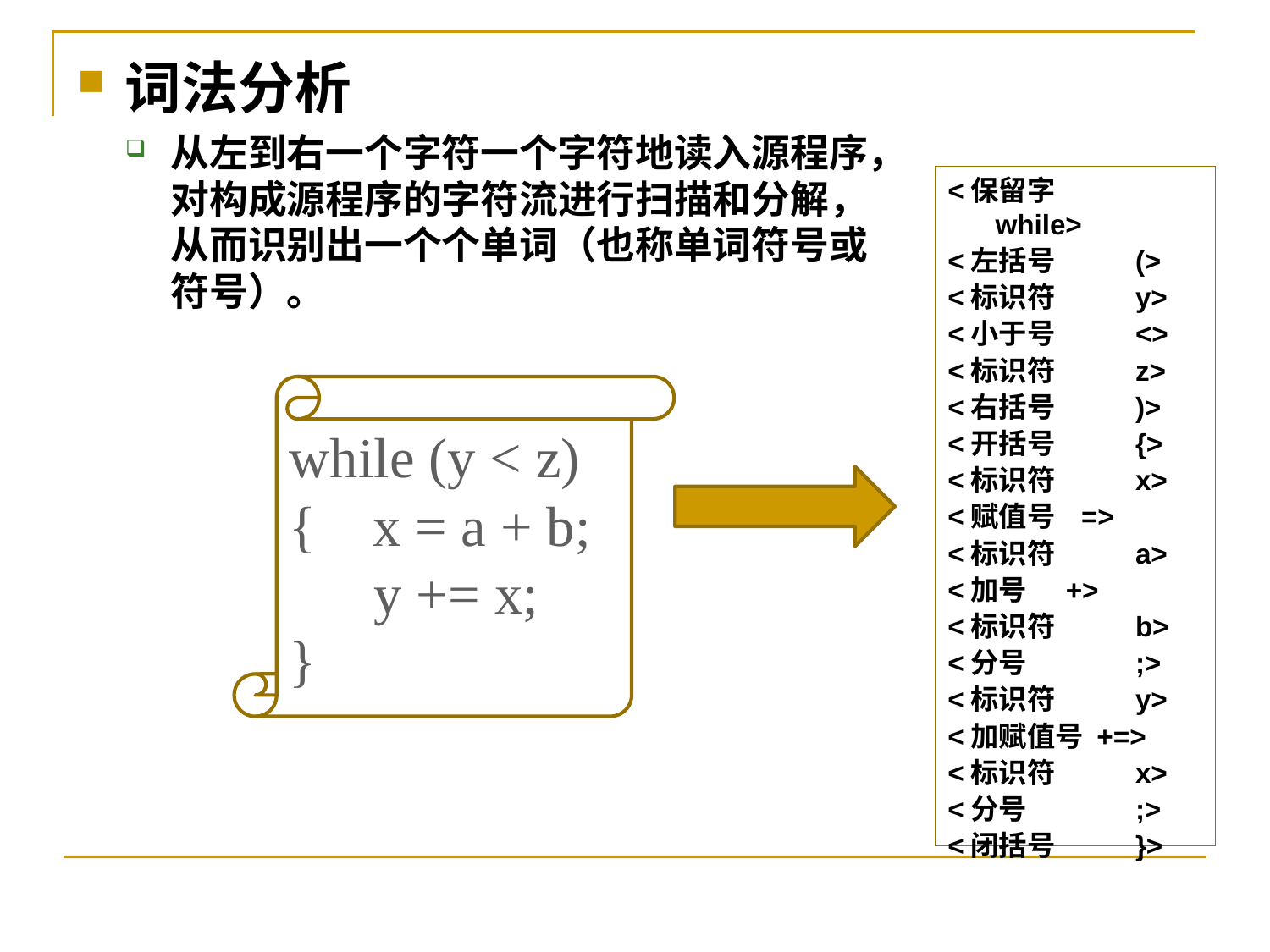

词法分析
从左到右一个字符一个字符地读入源程序，对构成源程序的字符流进行扫描和分解，从而识别出一个个单词（也称单词符号或符号）。
<保留字	 while>
<左括号	 (>
<标识符	 y>
<小于号	 <>
<标识符	 z>
<右括号	 )>
<开括号	 {>
<标识符	 x>
<赋值号   =>
<标识符	 a>
<加号     +>
<标识符	 b>
<分号	 ;>
<标识符	 y>
<加赋值号 +=>
<标识符	 x>
<分号	 ;>
<闭括号	 }>

while (y < z)
{    x = a + b;
      y += x;
}